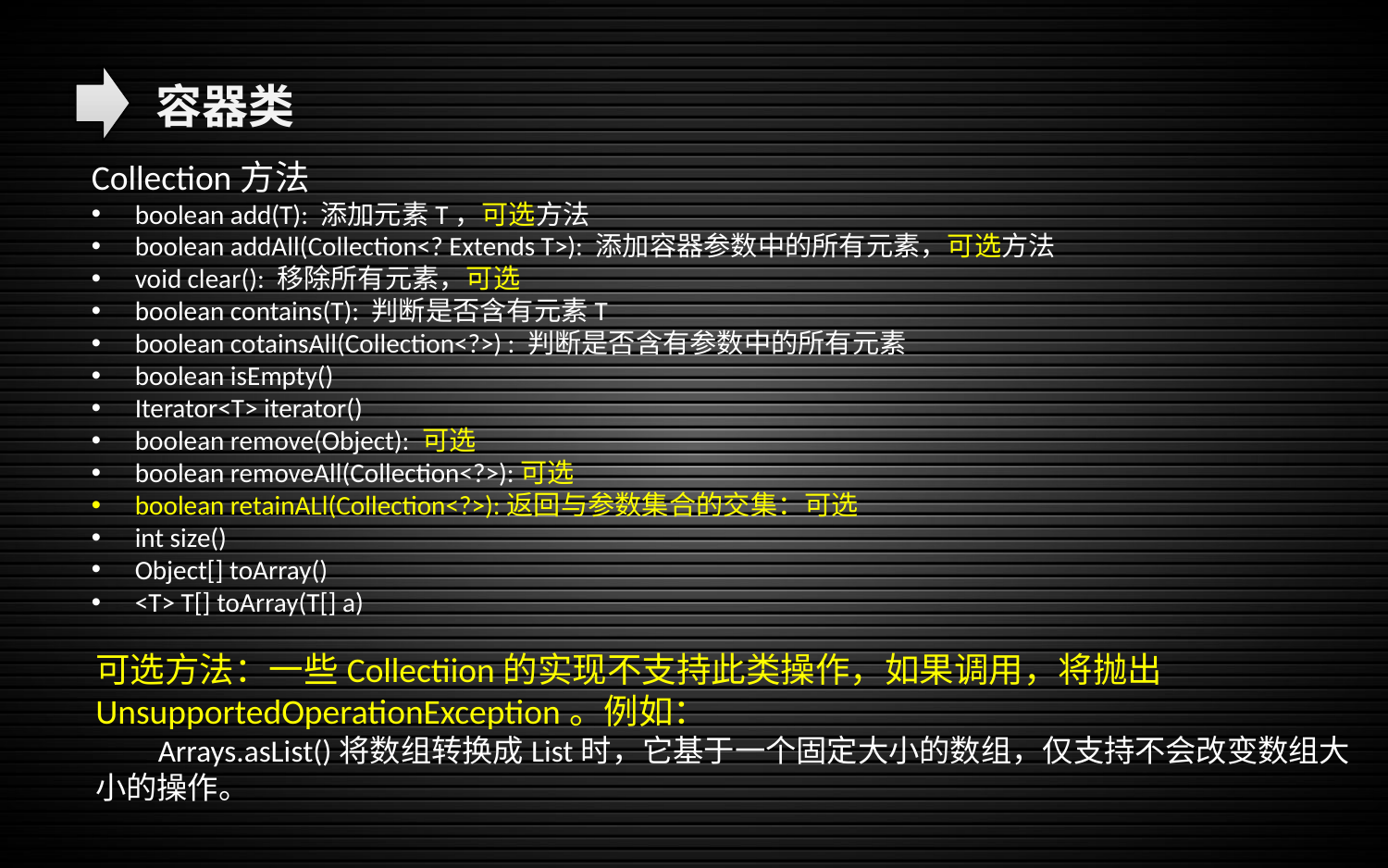

容器类
Collection方法
boolean add(T): 添加元素T，可选方法
boolean addAll(Collection<? Extends T>): 添加容器参数中的所有元素，可选方法
void clear(): 移除所有元素，可选
boolean contains(T): 判断是否含有元素T
boolean cotainsAll(Collection<?>) : 判断是否含有参数中的所有元素
boolean isEmpty()
Iterator<T> iterator()
boolean remove(Object): 可选
boolean removeAll(Collection<?>):可选
boolean retainALl(Collection<?>):返回与参数集合的交集：可选
int size()
Object[] toArray()
<T> T[] toArray(T[] a)
可选方法：一些Collectiion的实现不支持此类操作，如果调用，将抛出UnsupportedOperationException。例如：
         Arrays.asList()将数组转换成List时，它基于一个固定大小的数组，仅支持不会改变数组大小的操作。